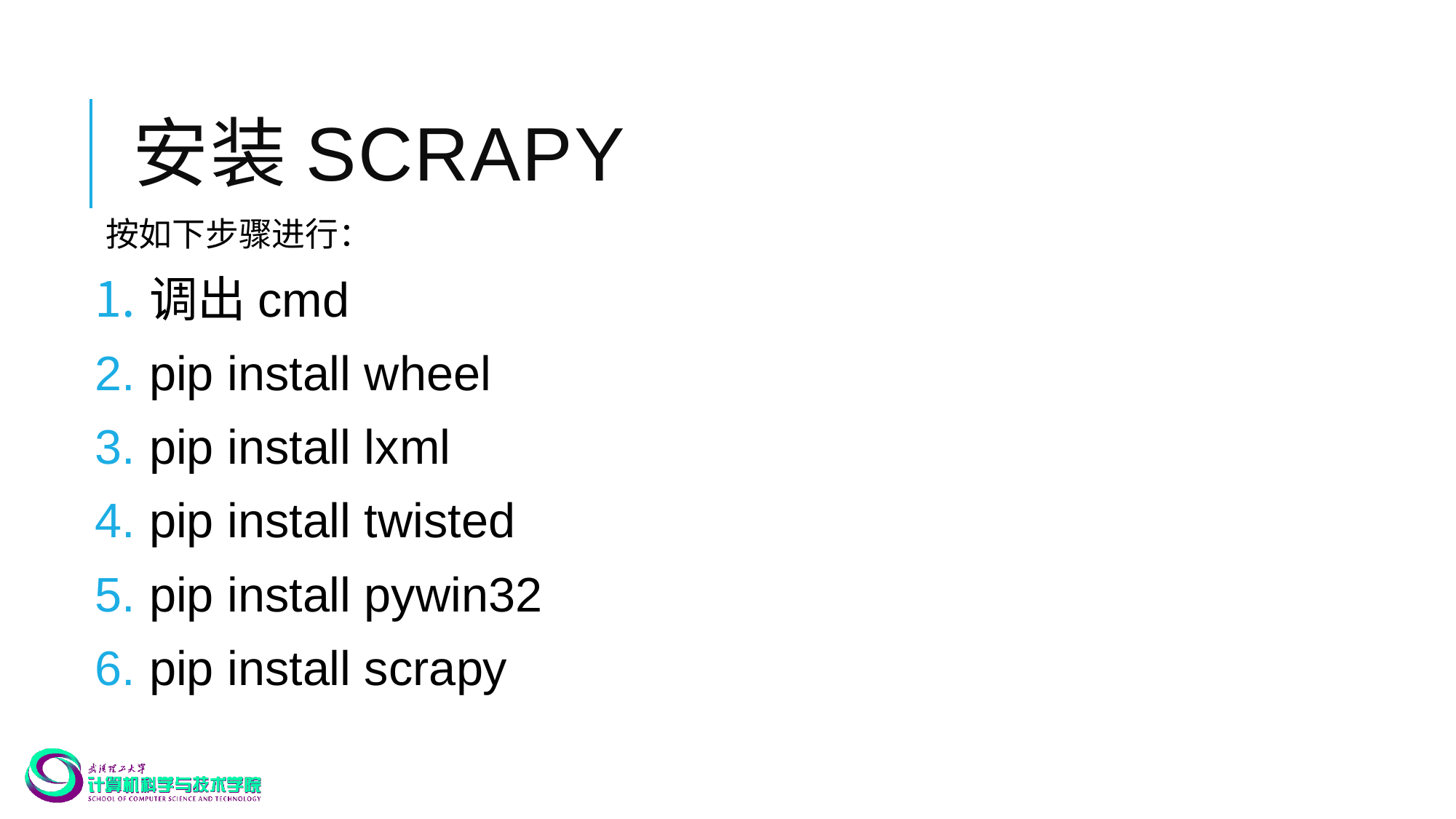

# 安装scrapy
按如下步骤进行：
调出cmd
pip install wheel
pip install lxml
pip install twisted
pip install pywin32
pip install scrapy